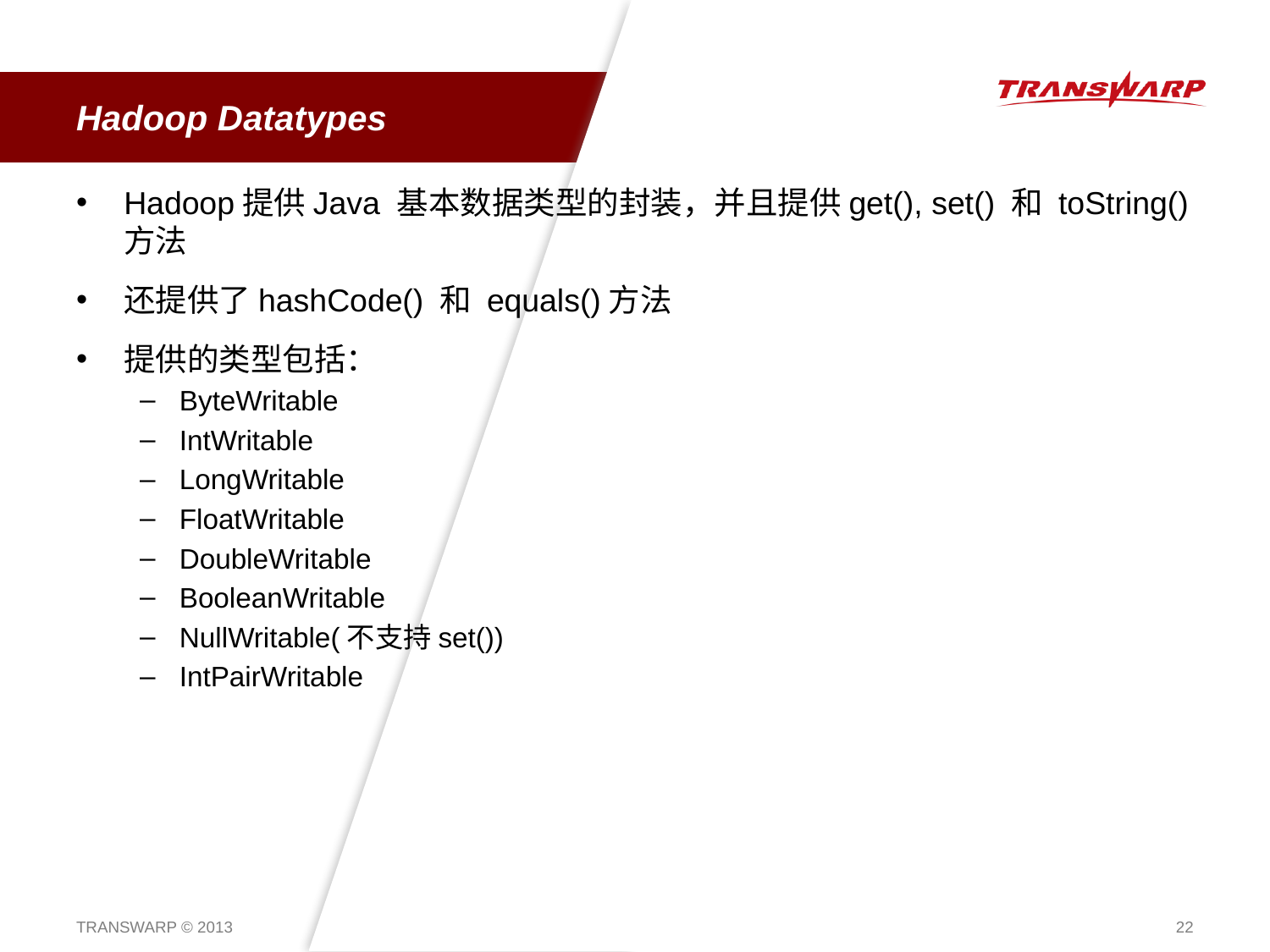

# Hadoop Datatypes
Hadoop提供Java 基本数据类型的封装，并且提供get(), set() 和 toString()方法
还提供了hashCode() 和 equals()方法
提供的类型包括：
ByteWritable
IntWritable
LongWritable
FloatWritable
DoubleWritable
BooleanWritable
NullWritable(不支持set())
IntPairWritable

TRANSWARP © 2013
22